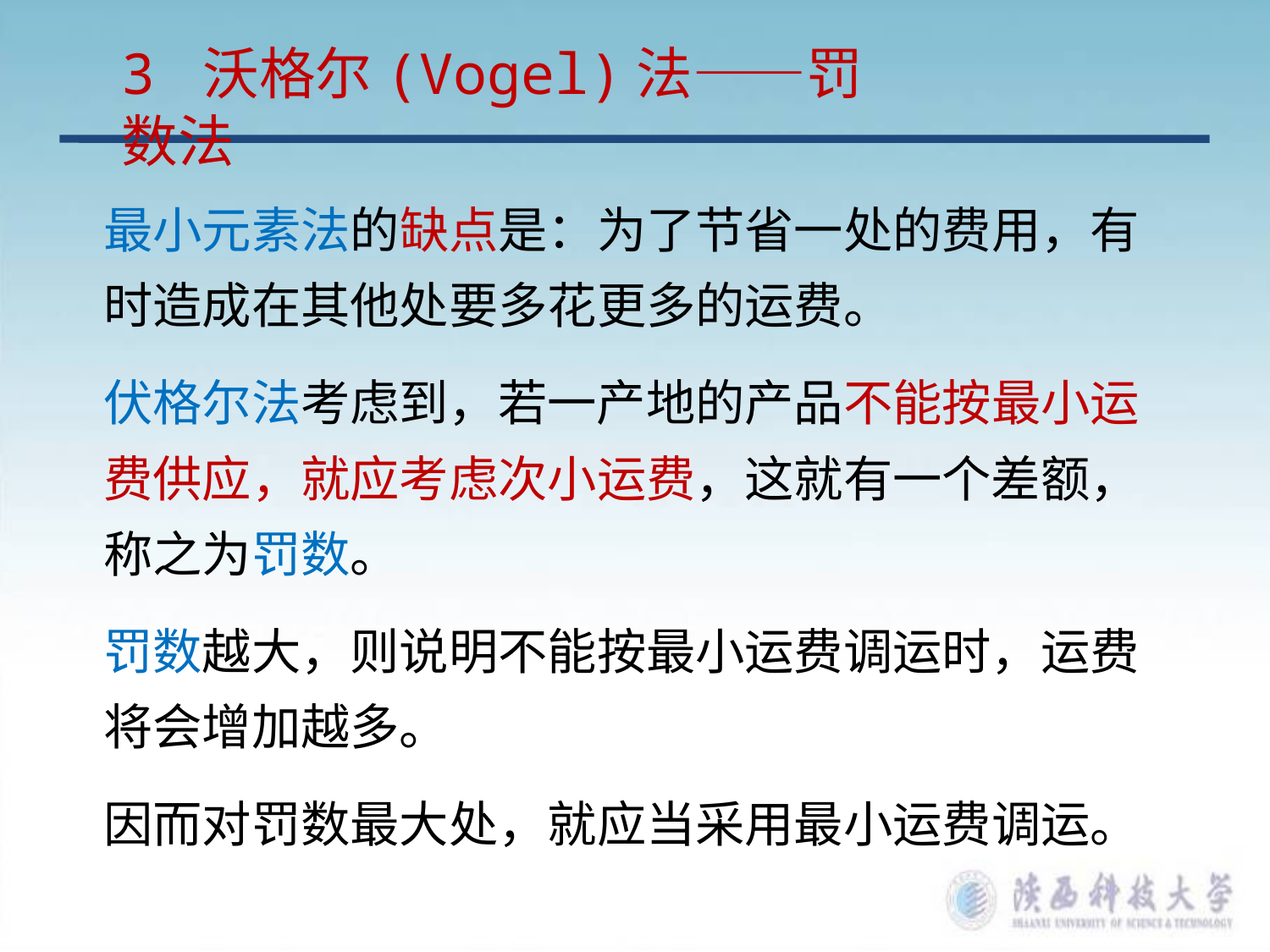

3 沃格尔(Vogel)法——罚数法

最小元素法的缺点是：为了节省一处的费用，有时造成在其他处要多花更多的运费。
伏格尔法考虑到，若一产地的产品不能按最小运费供应，就应考虑次小运费，这就有一个差额，称之为罚数。
罚数越大，则说明不能按最小运费调运时，运费将会增加越多。
因而对罚数最大处，就应当采用最小运费调运。